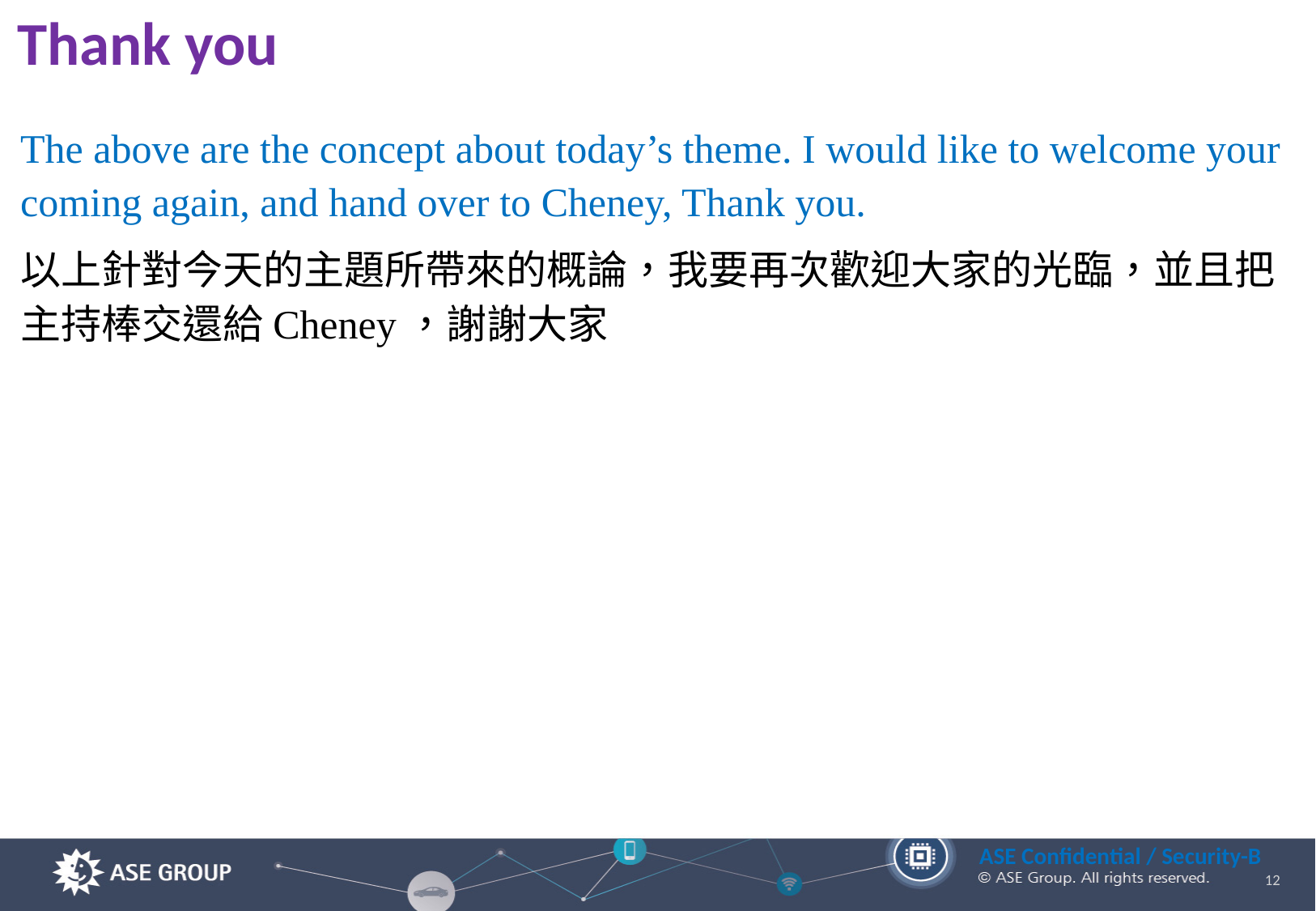

# Thank you
The above are the concept about today’s theme. I would like to welcome your coming again, and hand over to Cheney, Thank you.
以上針對今天的主題所帶來的概論，我要再次歡迎大家的光臨，並且把主持棒交還給Cheney，謝謝大家